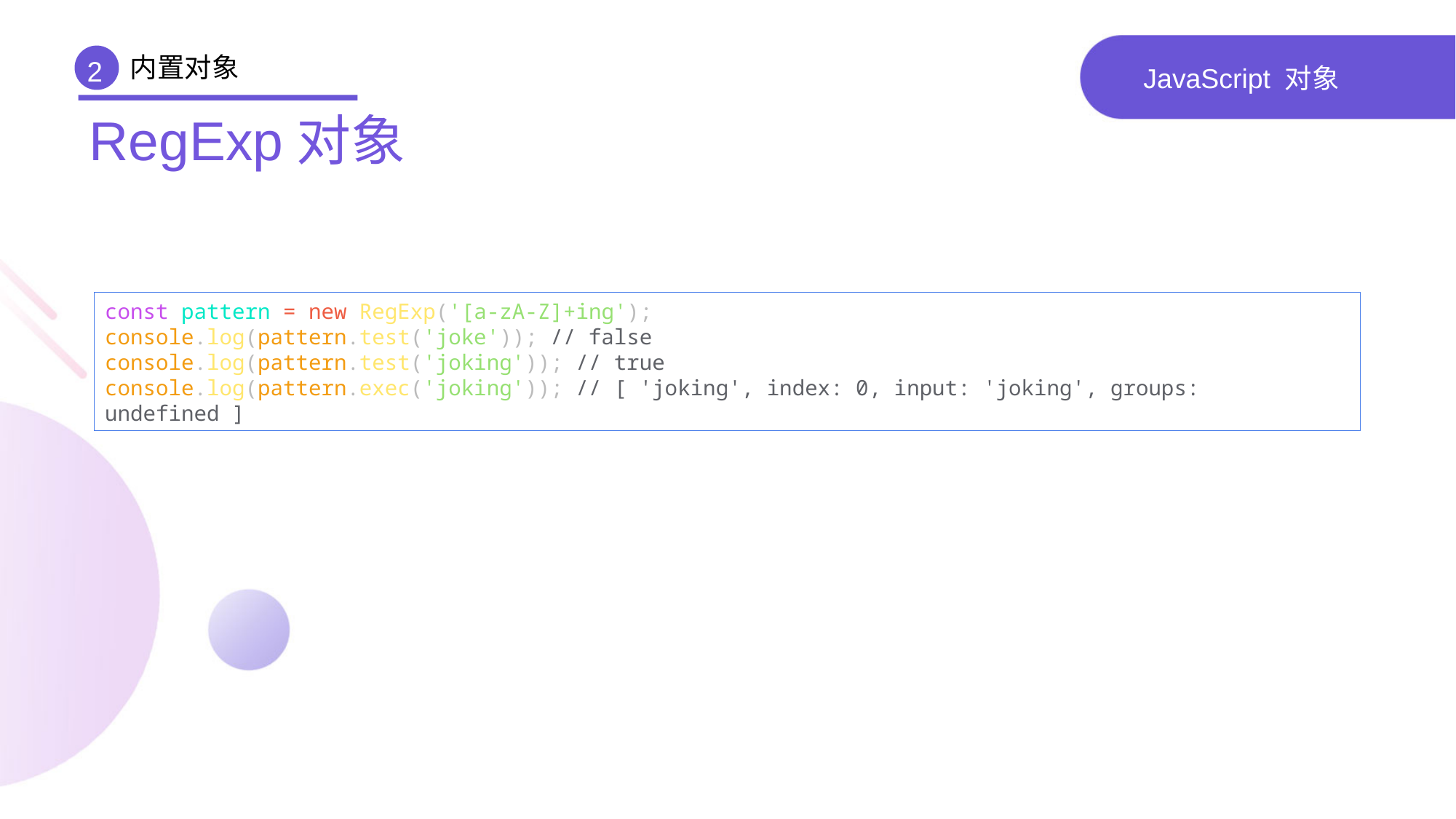

内置对象
2
# JavaScript 对象
RegExp对象
const pattern = new RegExp('[a-zA-Z]+ing');
console.log(pattern.test('joke')); // false
console.log(pattern.test('joking')); // true
console.log(pattern.exec('joking')); // [ 'joking', index: 0, input: 'joking', groups: undefined ]